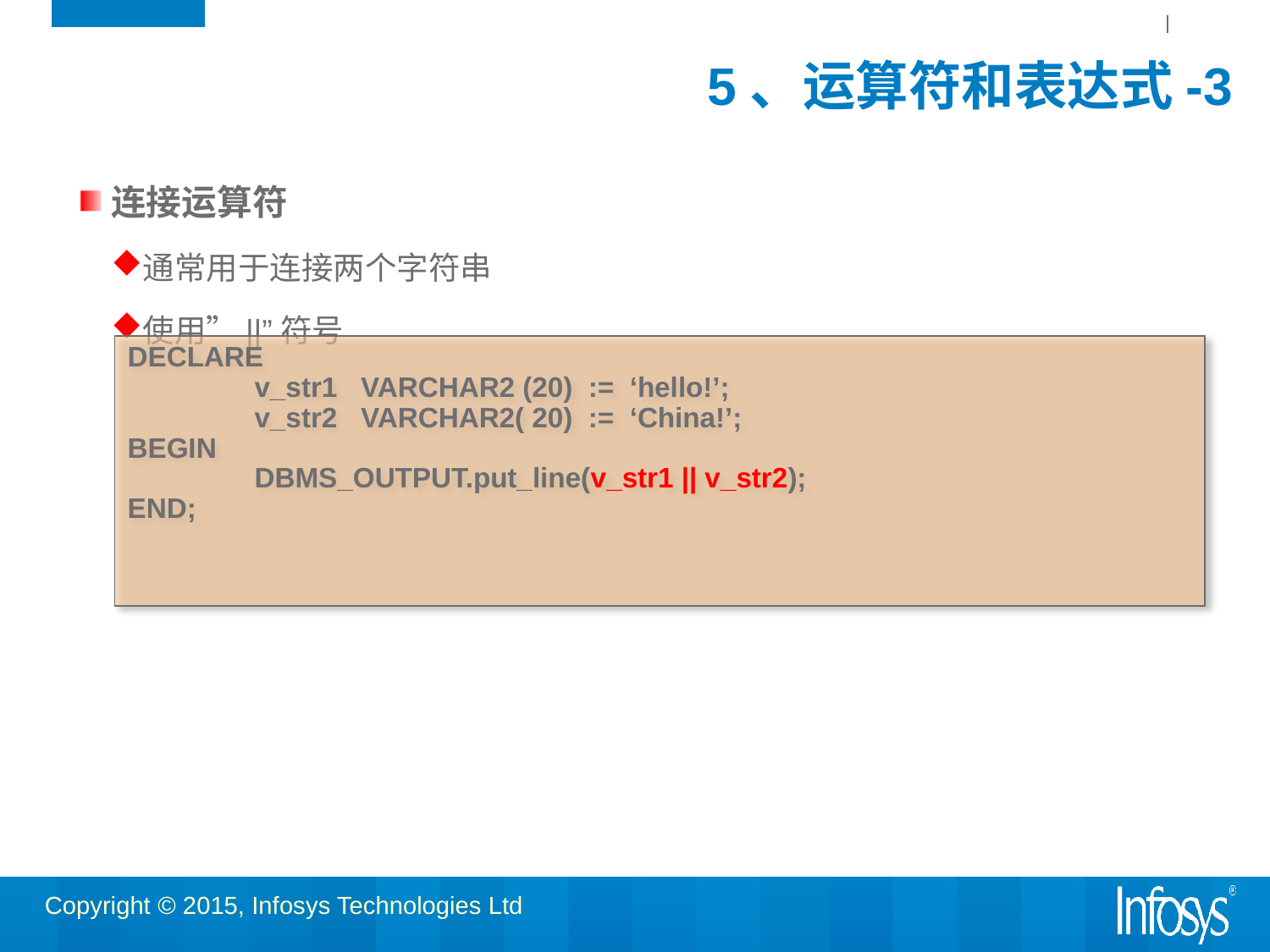

# 5、运算符和表达式-3
连接运算符
通常用于连接两个字符串
使用”||”符号
DECLARE
	v_str1   VARCHAR2 (20)  :=  ‘hello!’;
	v_str2   VARCHAR2( 20)  :=  ‘China!’;
BEGIN
	DBMS_OUTPUT.put_line(v_str1 || v_str2);
END;